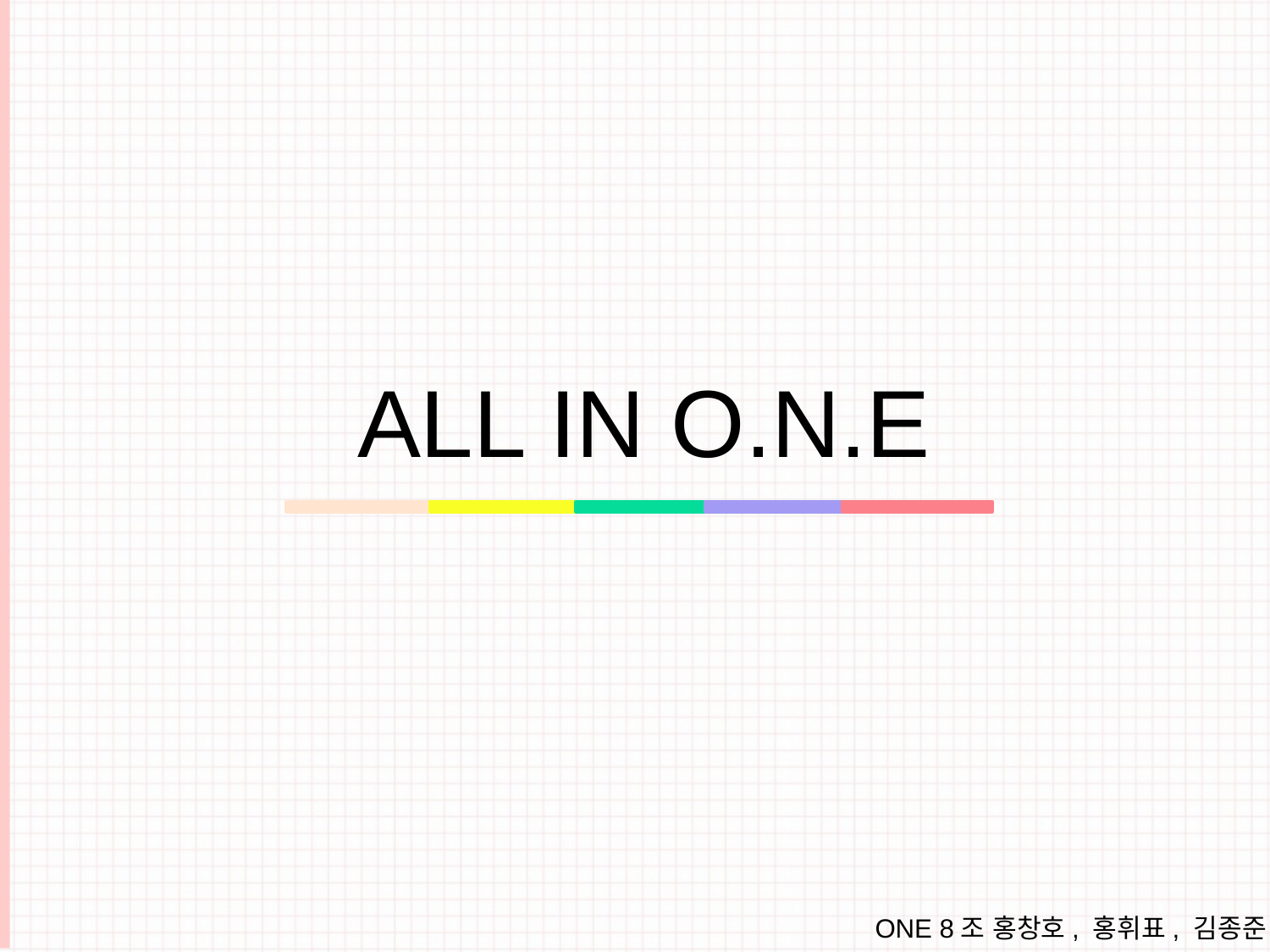

ALL IN O.N.E

ONE 8조 홍창호, 홍휘표, 김종준